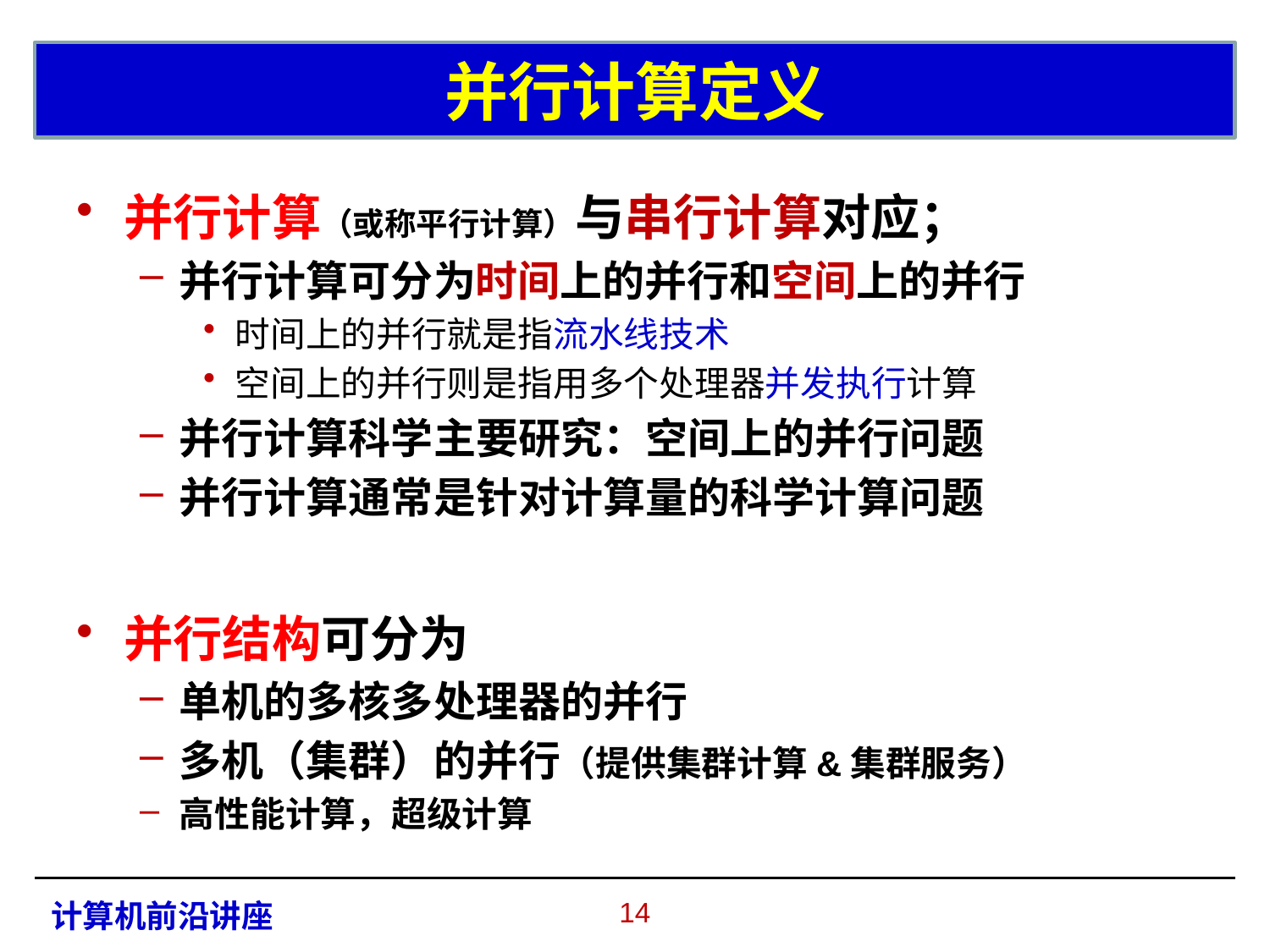

# 并行计算定义
并行计算（或称平行计算）与串行计算对应；
并行计算可分为时间上的并行和空间上的并行
时间上的并行就是指流水线技术
空间上的并行则是指用多个处理器并发执行计算
并行计算科学主要研究：空间上的并行问题
并行计算通常是针对计算量的科学计算问题

并行结构可分为
单机的多核多处理器的并行
多机（集群）的并行（提供集群计算&集群服务）
高性能计算，超级计算

14